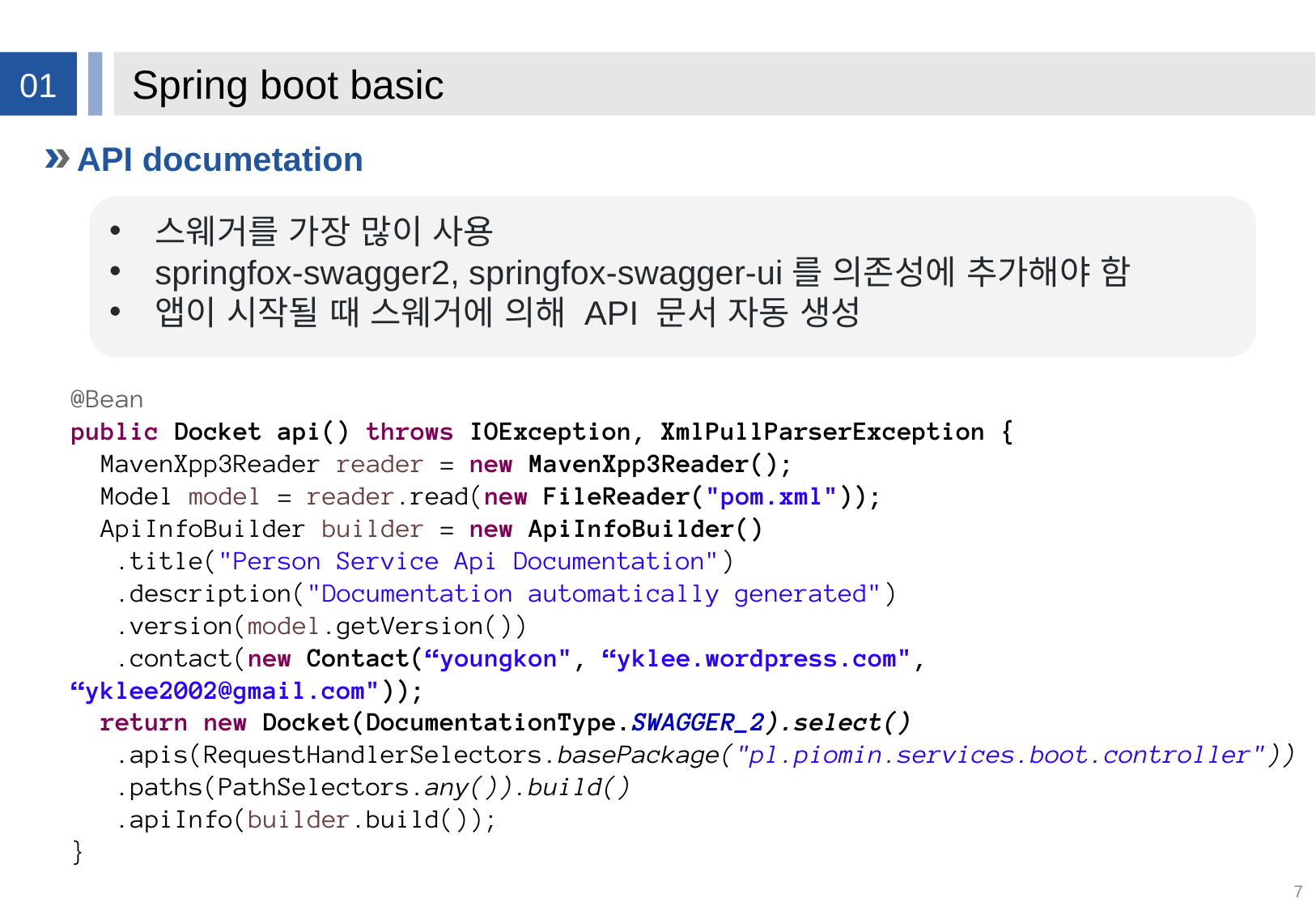

# Spring boot basic
01
API documetation

스웨거를 가장 많이 사용
springfox-swagger2, springfox-swagger-ui를 의존성에 추가해야 함
앱이 시작될 때 스웨거에 의해 API 문서 자동 생성
@Bean
public Docket api() throws IOException, XmlPullParserException {
  MavenXpp3Reader reader = new MavenXpp3Reader();
  Model model = reader.read(new FileReader("pom.xml"));
  ApiInfoBuilder builder = new ApiInfoBuilder()
   .title("Person Service Api Documentation")
   .description("Documentation automatically generated")
   .version(model.getVersion())
   .contact(new Contact(“youngkon", “yklee.wordpress.com",  “yklee2002@gmail.com"));
  return new Docket(DocumentationType.SWAGGER_2).select()
   .apis(RequestHandlerSelectors.basePackage("pl.piomin.services.boot.controller"))
   .paths(PathSelectors.any()).build()
   .apiInfo(builder.build());
}
7